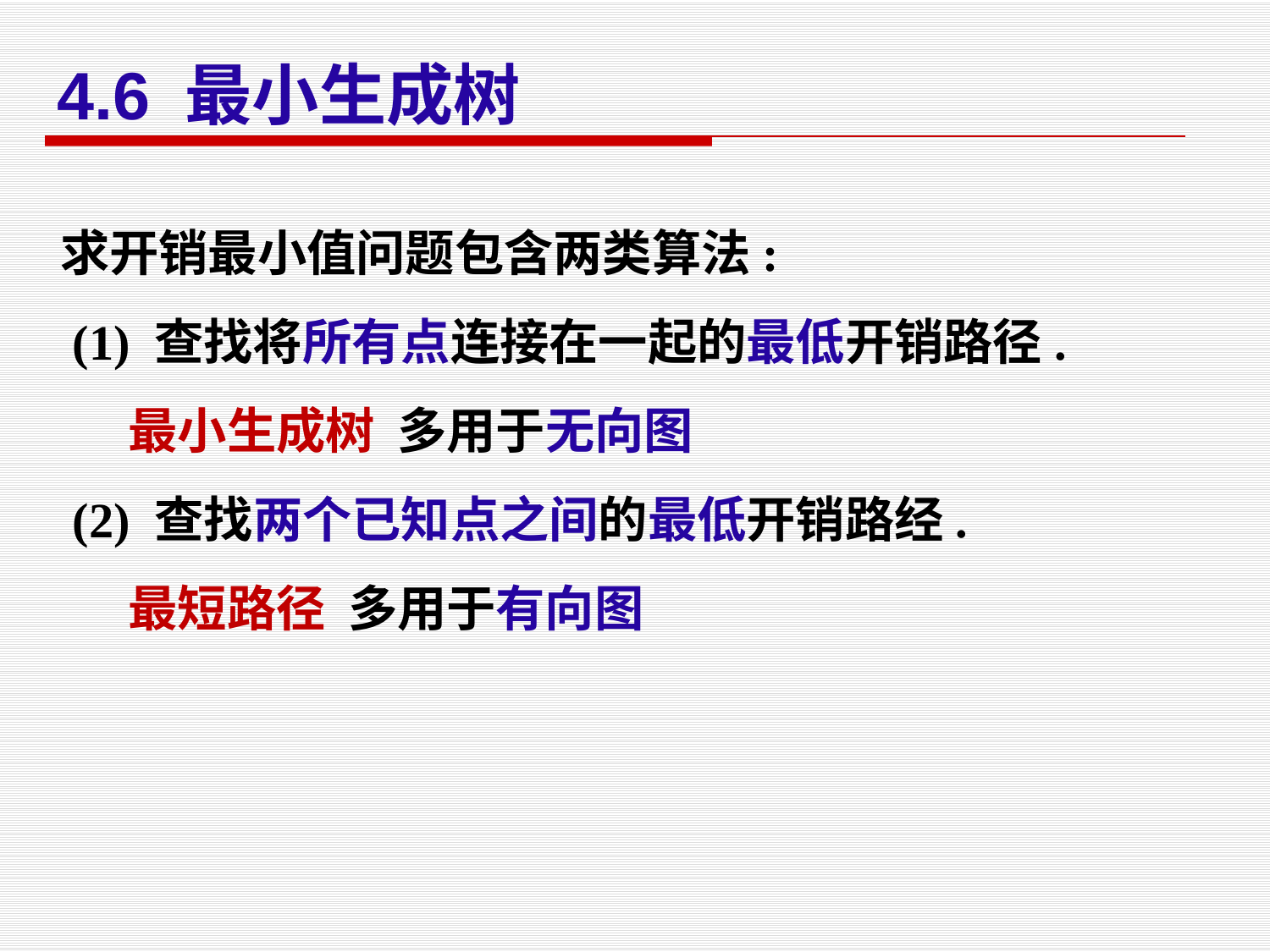

4.6 最小生成树
求开销最小值问题包含两类算法:
 (1) 查找将所有点连接在一起的最低开销路径.
     最小生成树  多用于无向图
 (2) 查找两个已知点之间的最低开销路经.
     最短路径  多用于有向图